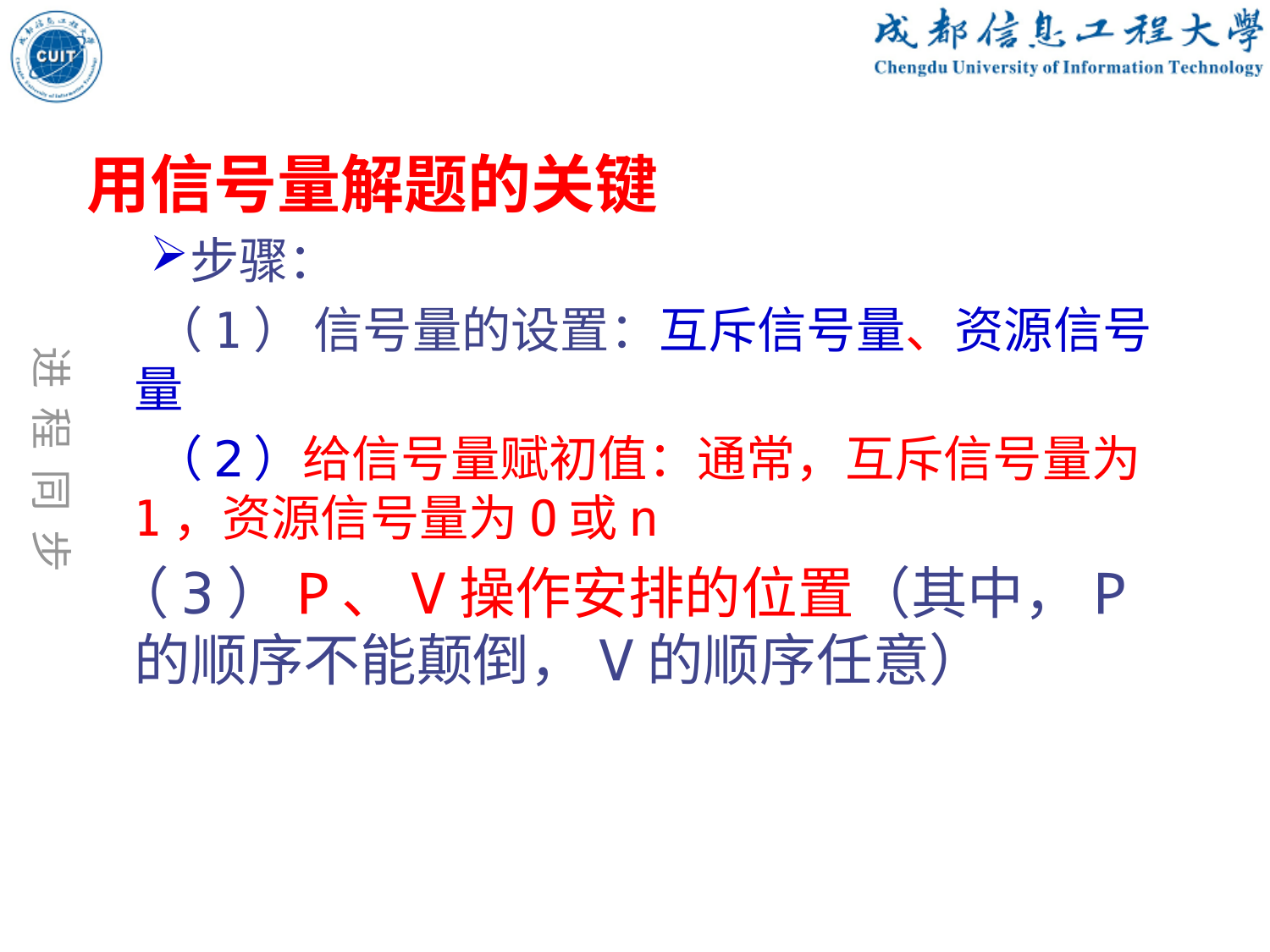

用信号量解题的关键
步骤：
     （1） 信号量的设置：互斥信号量、资源信号量
     （2）给信号量赋初值：通常，互斥信号量为1，资源信号量为0或n
 （3）P、V操作安排的位置（其中，P的顺序不能颠倒，V的顺序任意）
 进  程  同  步